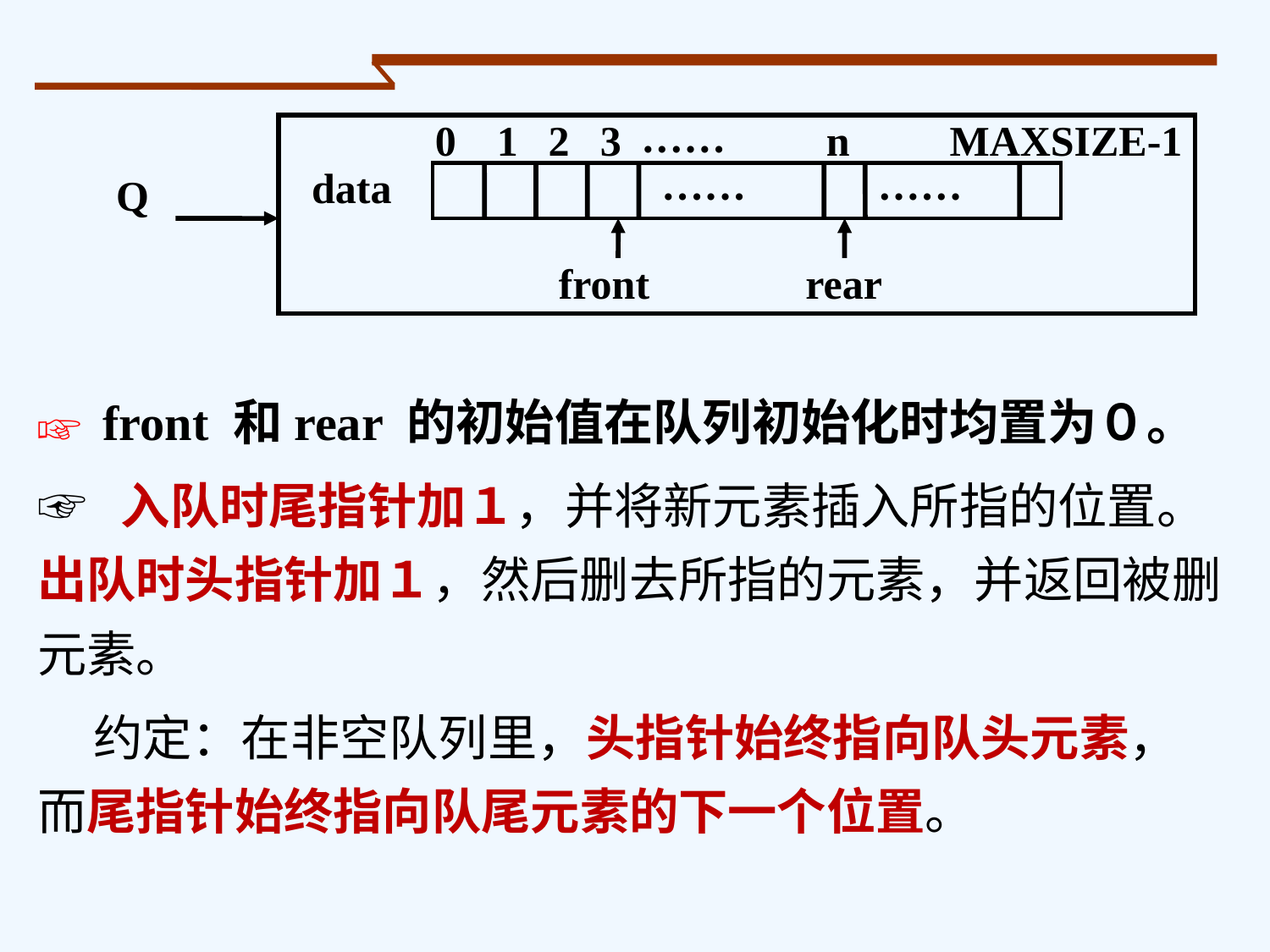

0
1
2

3
MAXSIZE-1
n
······
······
······

front

rear
data

Q

☞  front 和rear 的初始值在队列初始化时均置为０。
☞  入队时尾指针加１，并将新元素插入所指的位置。出队时头指针加１，然后删去所指的元素，并返回被删元素。
    约定：在非空队列里，头指针始终指向队头元素，而尾指针始终指向队尾元素的下一个位置。